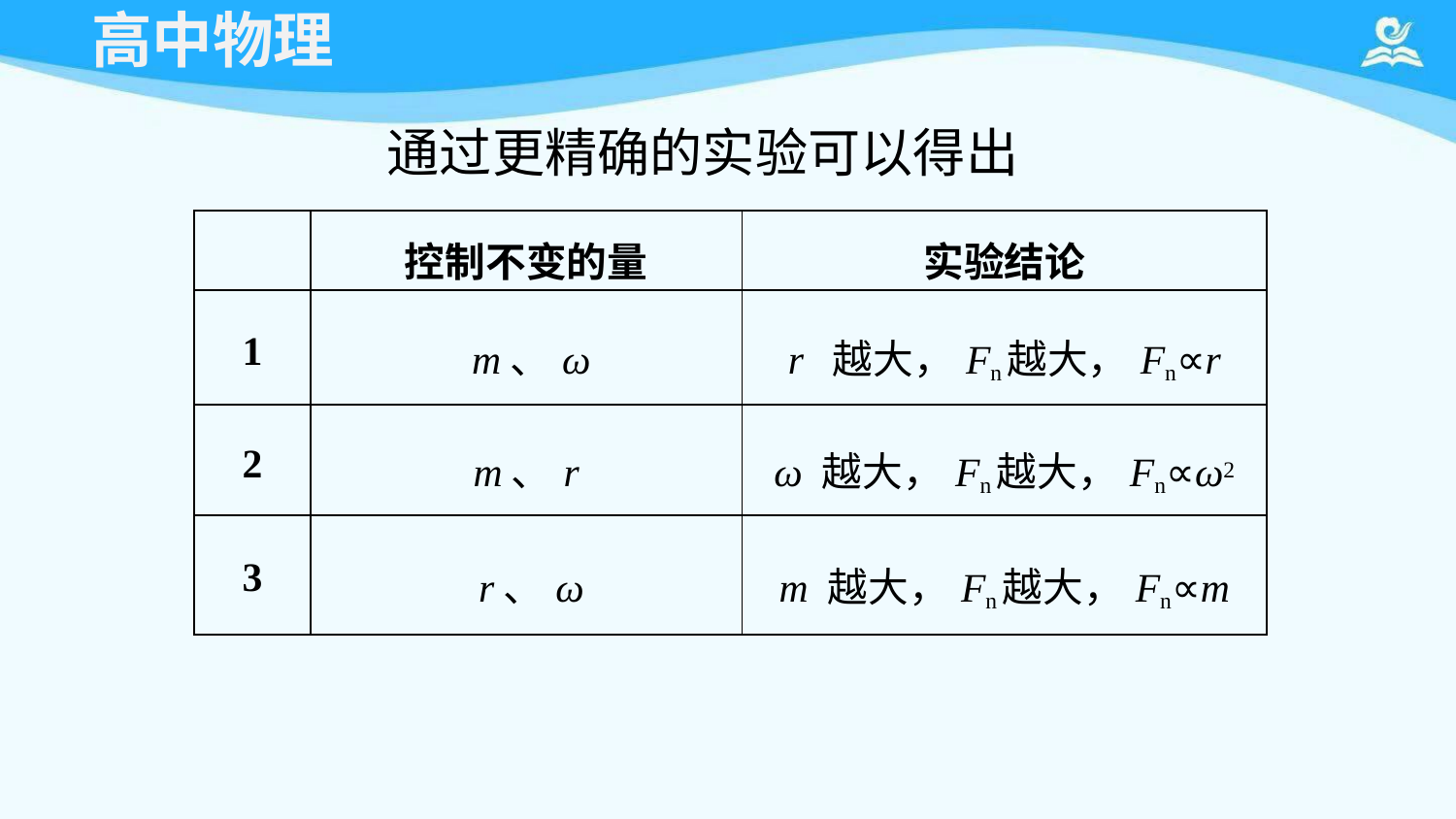

# 高中物理
通过更精确的实验可以得出
|  | 控制不变的量 | 实验结论 |
| --- | --- | --- |
| 1 | m、ω | r 越大，Fn越大，Fn∝r |
| 2 | m、r | ω 越大，Fn越大，Fn∝ω2 |
| 3 | r、ω | m 越大，Fn越大，Fn∝m |